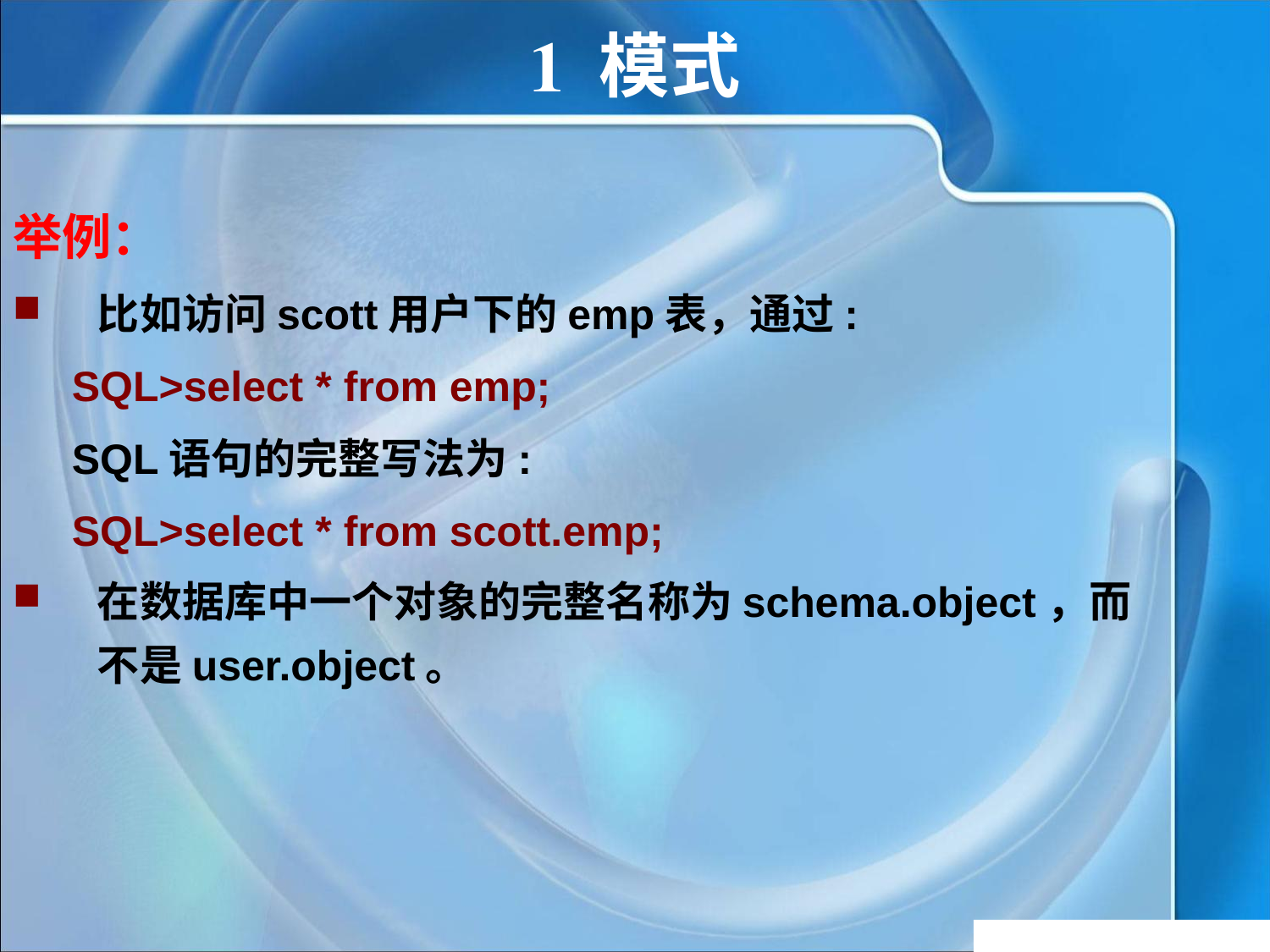

# 1 模式
举例：
比如访问scott用户下的emp表，通过:
     SQL>select * from emp;
     SQL语句的完整写法为:
     SQL>select * from scott.emp;
在数据库中一个对象的完整名称为schema.object，而不是user.object。

6